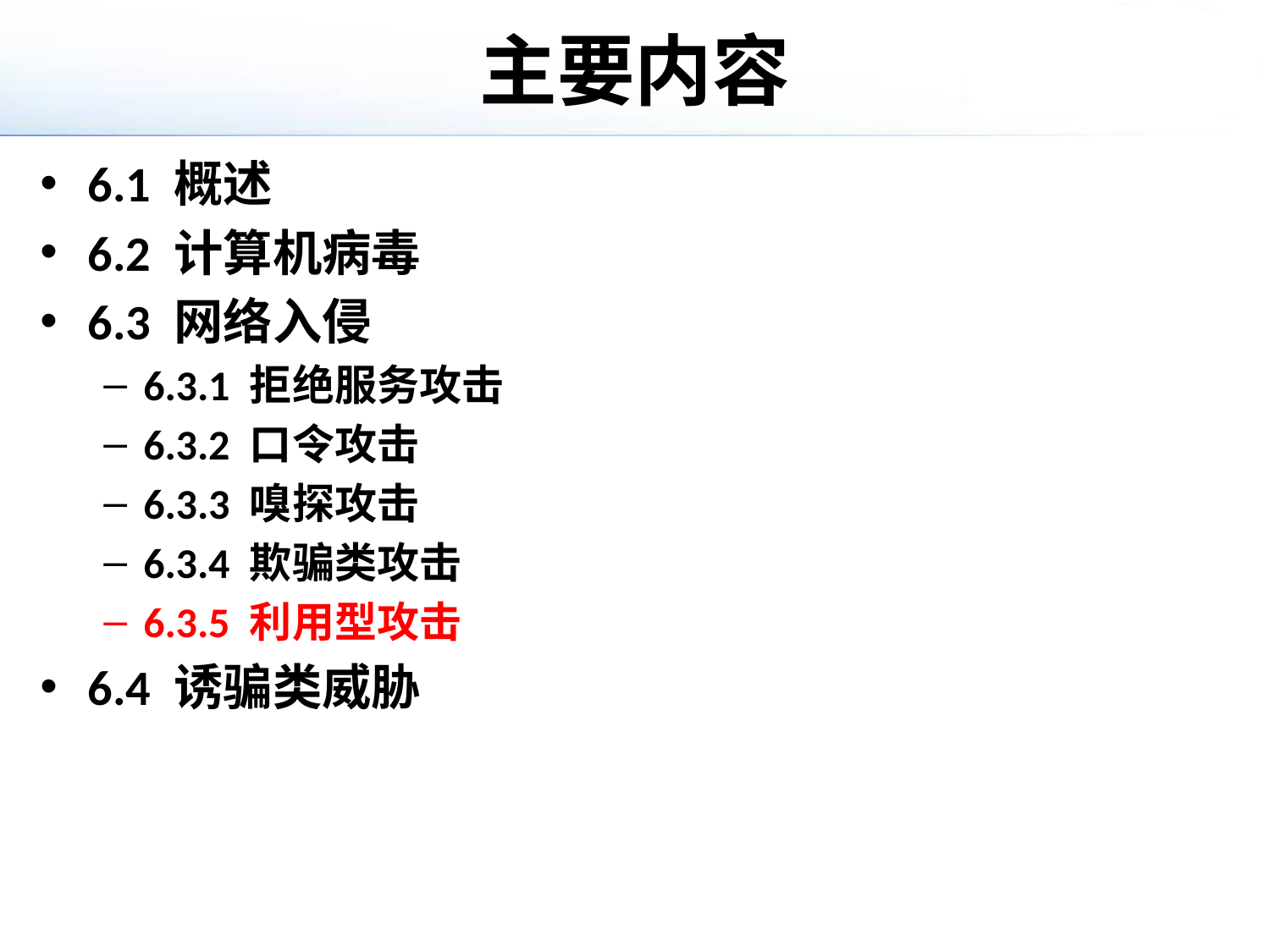

# 主要内容
6.1 概述
6.2 计算机病毒
6.3 网络入侵
6.3.1 拒绝服务攻击
6.3.2 口令攻击
6.3.3 嗅探攻击
6.3.4 欺骗类攻击
6.3.5 利用型攻击
6.4 诱骗类威胁